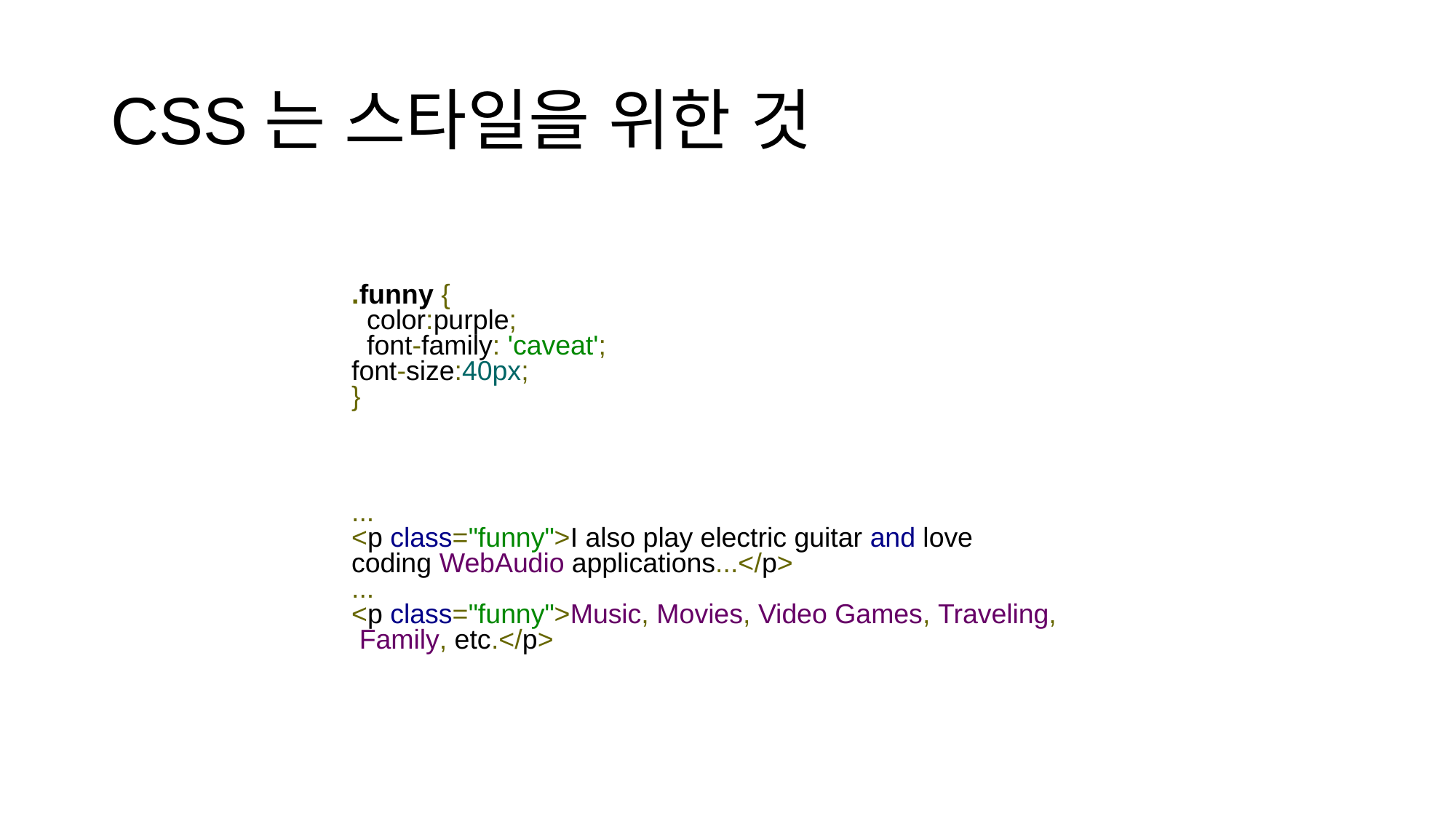

# CSS는 스타일을 위한 것
.funny {
  color:purple;
  font-family: 'caveat';
font-size:40px;
}
...
<p class="funny">I also play electric guitar and love coding WebAudio applications...</p>
...
<p class="funny">Music, Movies, Video Games, Traveling, Family, etc.</p>